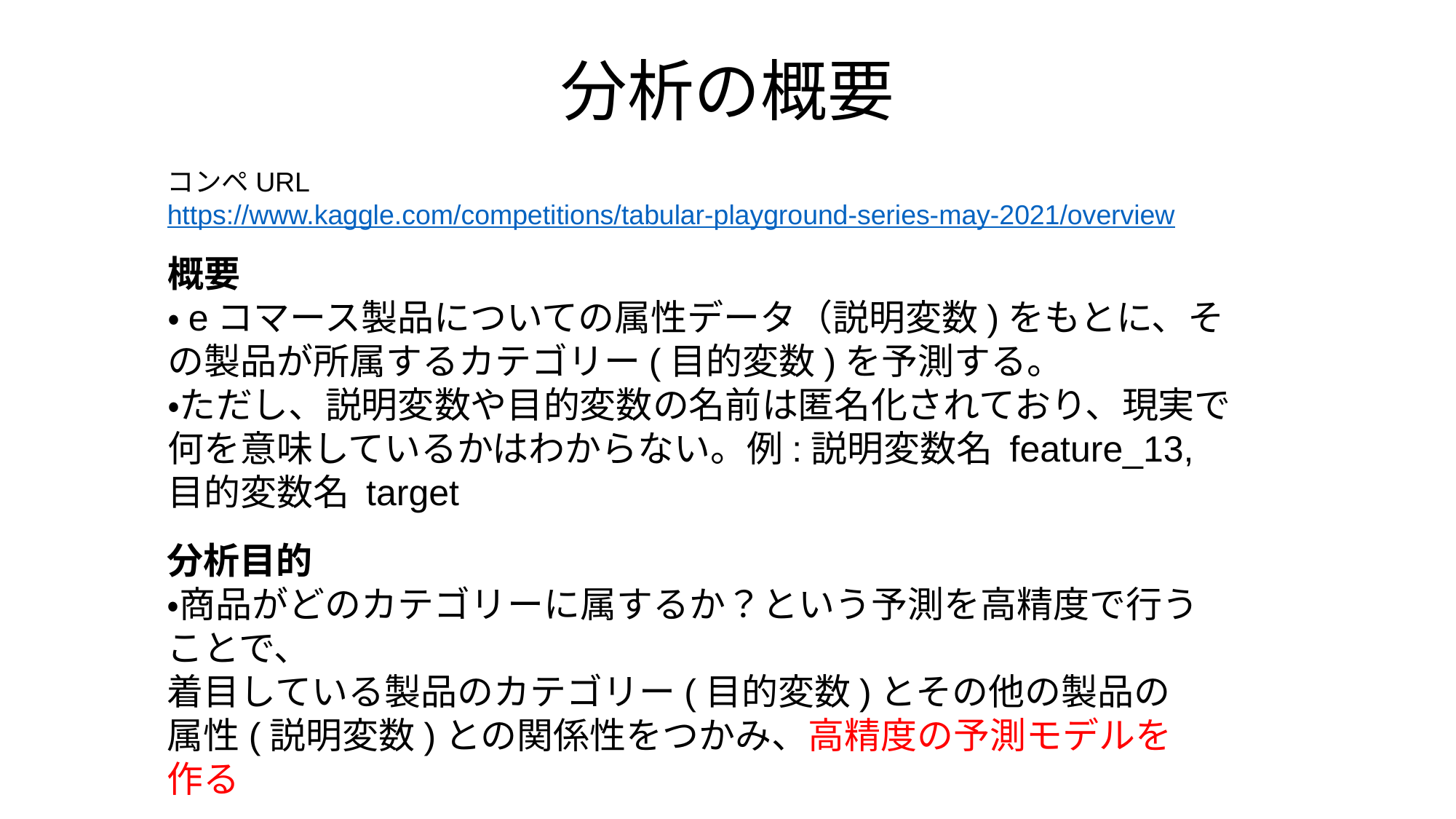

# 分析の概要
コンペURL
https://www.kaggle.com/competitions/tabular-playground-series-may-2021/overview
概要
・eコマース製品についての属性データ（説明変数)をもとに、その製品が所属するカテゴリー(目的変数)を予測する。
・ただし、説明変数や目的変数の名前は匿名化されており、現実で何を意味しているかはわからない。例:説明変数名 feature_13, 目的変数名 target
分析目的
・商品がどのカテゴリーに属するか？という予測を高精度で行うことで、
着目している製品のカテゴリー(目的変数)とその他の製品の属性(説明変数)との関係性をつかみ、高精度の予測モデルを作る